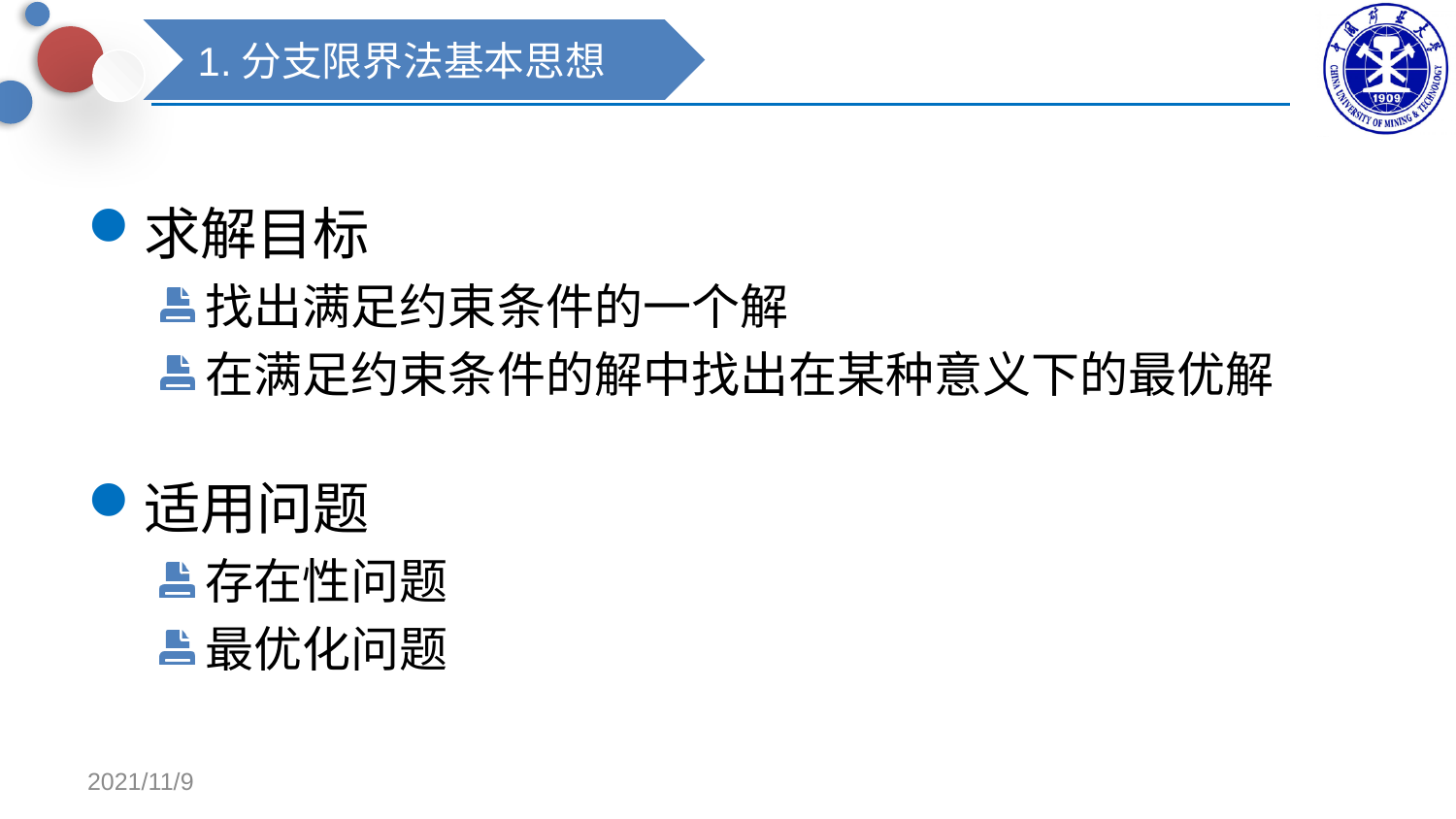

1.分支限界法基本思想
求解目标
找出满足约束条件的一个解
在满足约束条件的解中找出在某种意义下的最优解
适用问题
存在性问题
最优化问题
2021/11/9